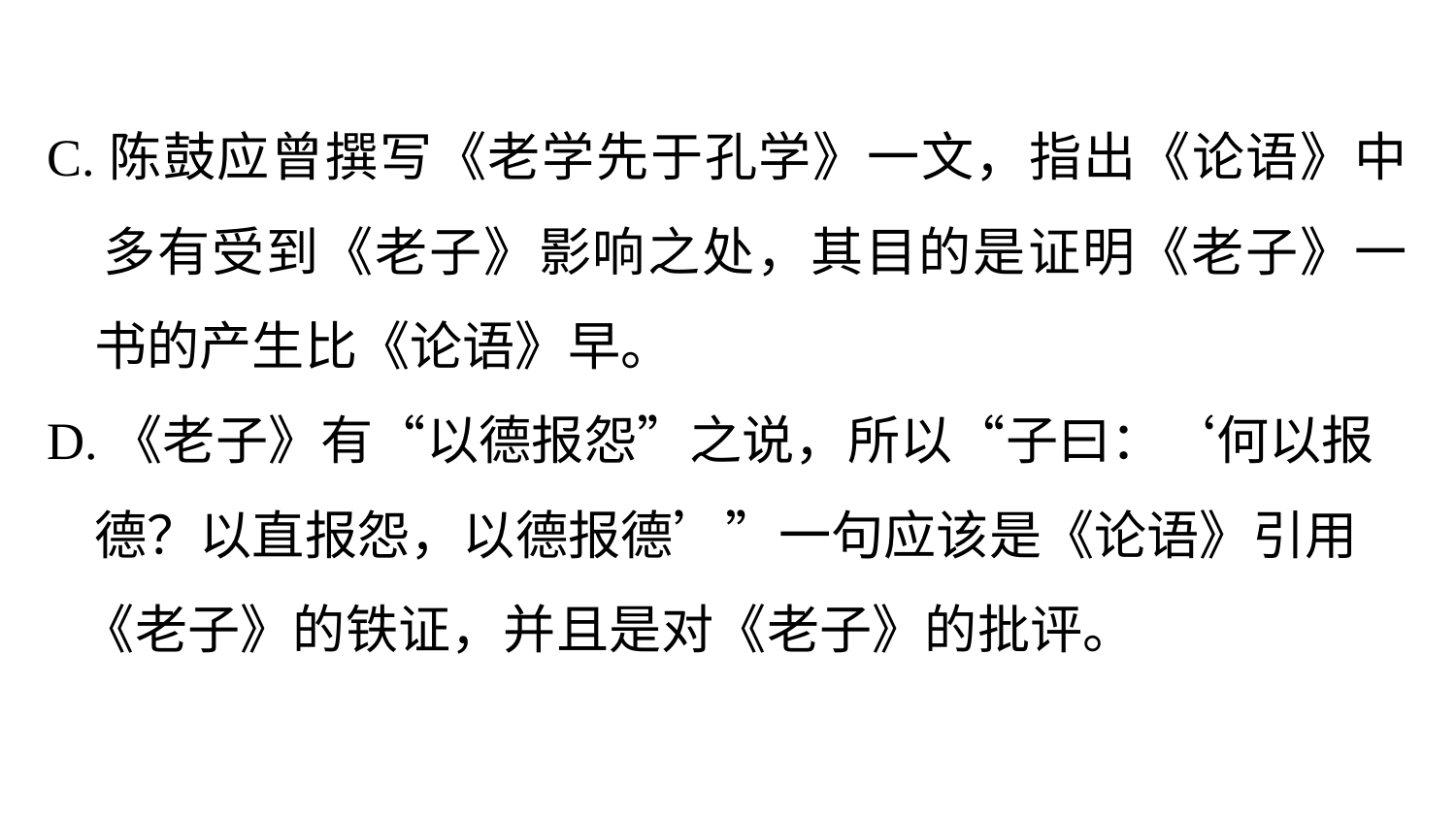

C.陈鼓应曾撰写《老学先于孔学》一文，指出《论语》中
    多有受到《老子》影响之处，其目的是证明《老子》一
    书的产生比《论语》早。
D.《老子》有“以德报怨”之说，所以“子曰：‘何以报
    德？以直报怨，以德报德’”一句应该是《论语》引用
   《老子》的铁证，并且是对《老子》的批评。